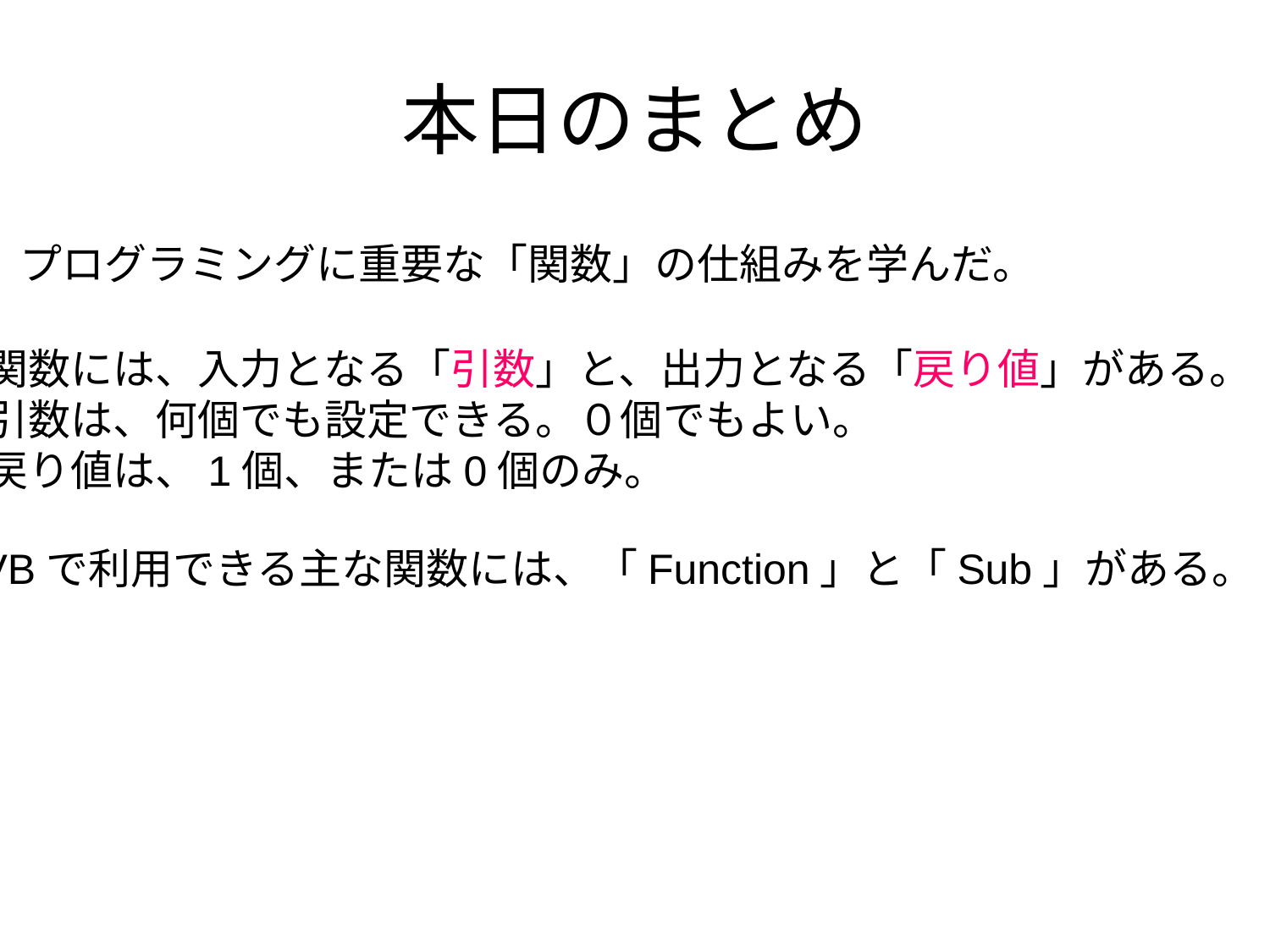

# 本日のまとめ
プログラミングに重要な「関数」の仕組みを学んだ。
関数には、入力となる「引数」と、出力となる「戻り値」がある。
引数は、何個でも設定できる。０個でもよい。
戻り値は、1個、または0個のみ。
VBで利用できる主な関数には、「Function」と「Sub」がある。